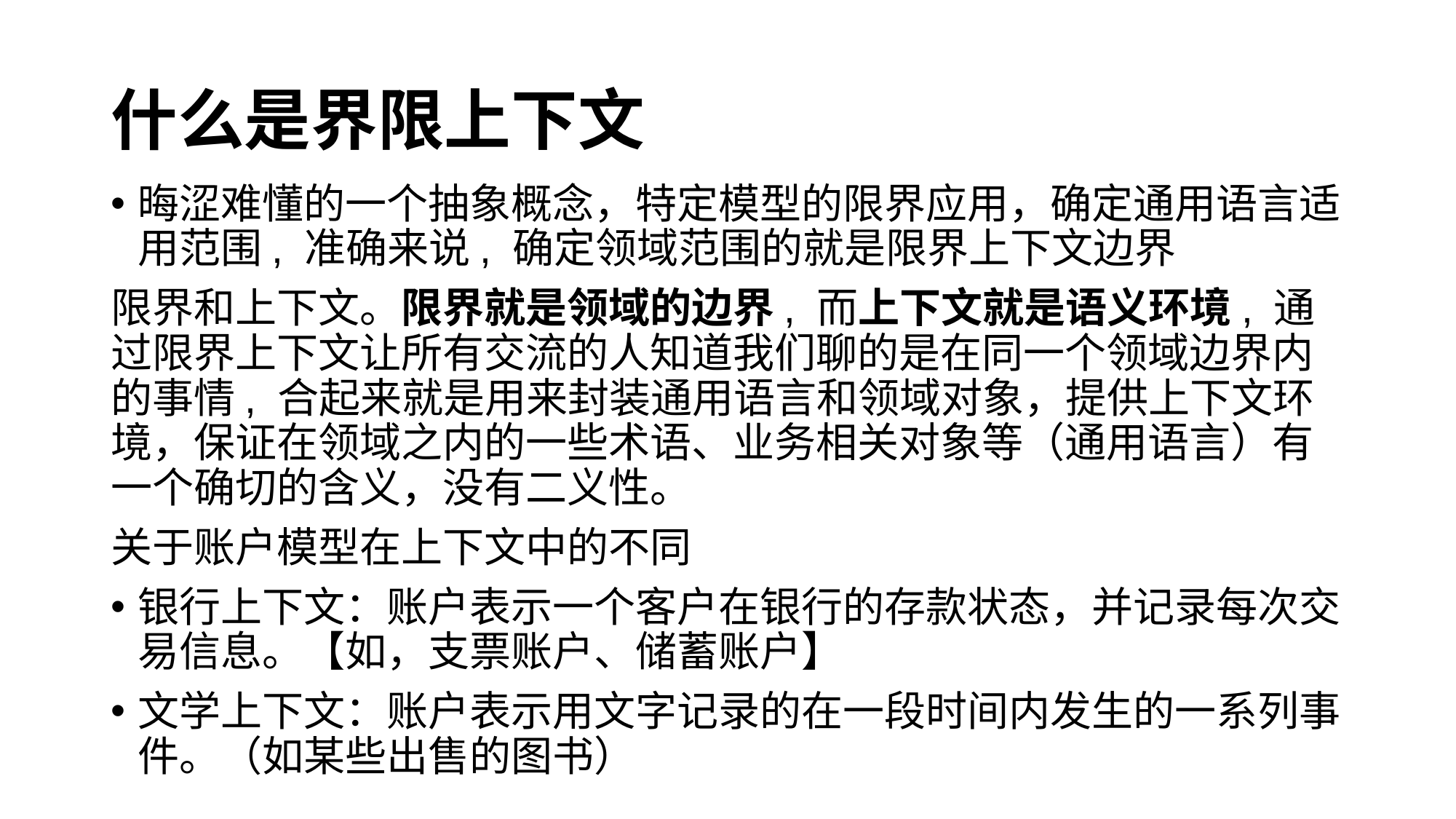

# 什么是界限上下文
晦涩难懂的一个抽象概念，特定模型的限界应用，确定通用语言适用范围, 准确来说, 确定领域范围的就是限界上下文边界
限界和上下文。限界就是领域的边界, 而上下文就是语义环境, 通过限界上下文让所有交流的人知道我们聊的是在同一个领域边界内的事情, 合起来就是用来封装通用语言和领域对象，提供上下文环境，保证在领域之内的一些术语、业务相关对象等（通用语言）有一个确切的含义，没有二义性。
关于账户模型在上下文中的不同
银行上下文：账户表示一个客户在银行的存款状态，并记录每次交易信息。【如，支票账户、储蓄账户】
文学上下文：账户表示用文字记录的在一段时间内发生的一系列事件。（如某些出售的图书）